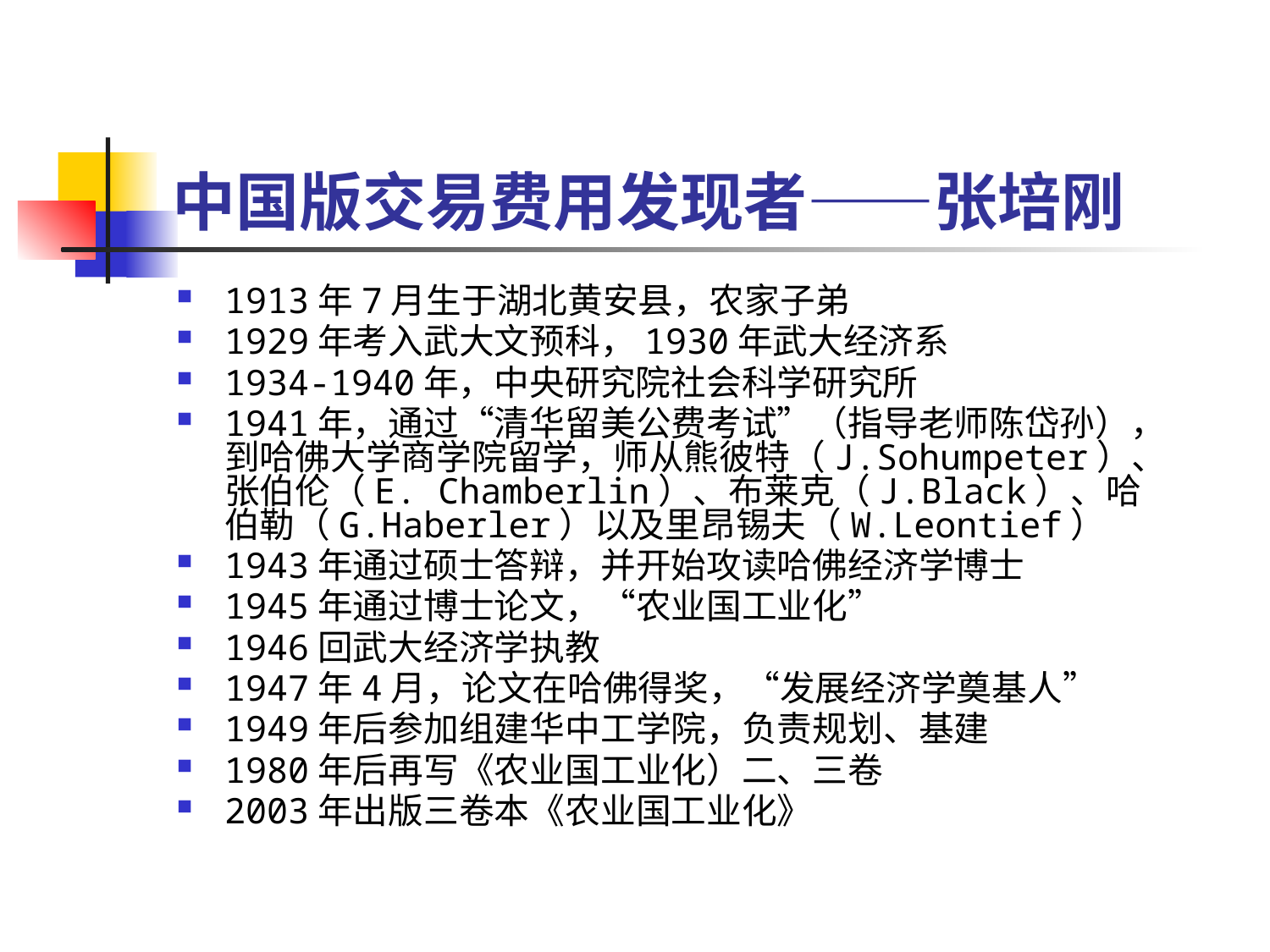

# 中国版交易费用发现者——张培刚
1913年7月生于湖北黄安县，农家子弟
1929年考入武大文预科，1930年武大经济系
1934-1940年，中央研究院社会科学研究所
1941年，通过“清华留美公费考试”（指导老师陈岱孙），到哈佛大学商学院留学，师从熊彼特（J.Sohumpeter）、张伯伦（E. Chamberlin）、布莱克（J.Black）、哈伯勒（G.Haberler）以及里昂锡夫（W.Leontief）
1943年通过硕士答辩，并开始攻读哈佛经济学博士
1945年通过博士论文，“农业国工业化”
1946回武大经济学执教
1947年4月，论文在哈佛得奖，“发展经济学奠基人”
1949年后参加组建华中工学院，负责规划、基建
1980年后再写《农业国工业化）二、三卷
2003年出版三卷本《农业国工业化》